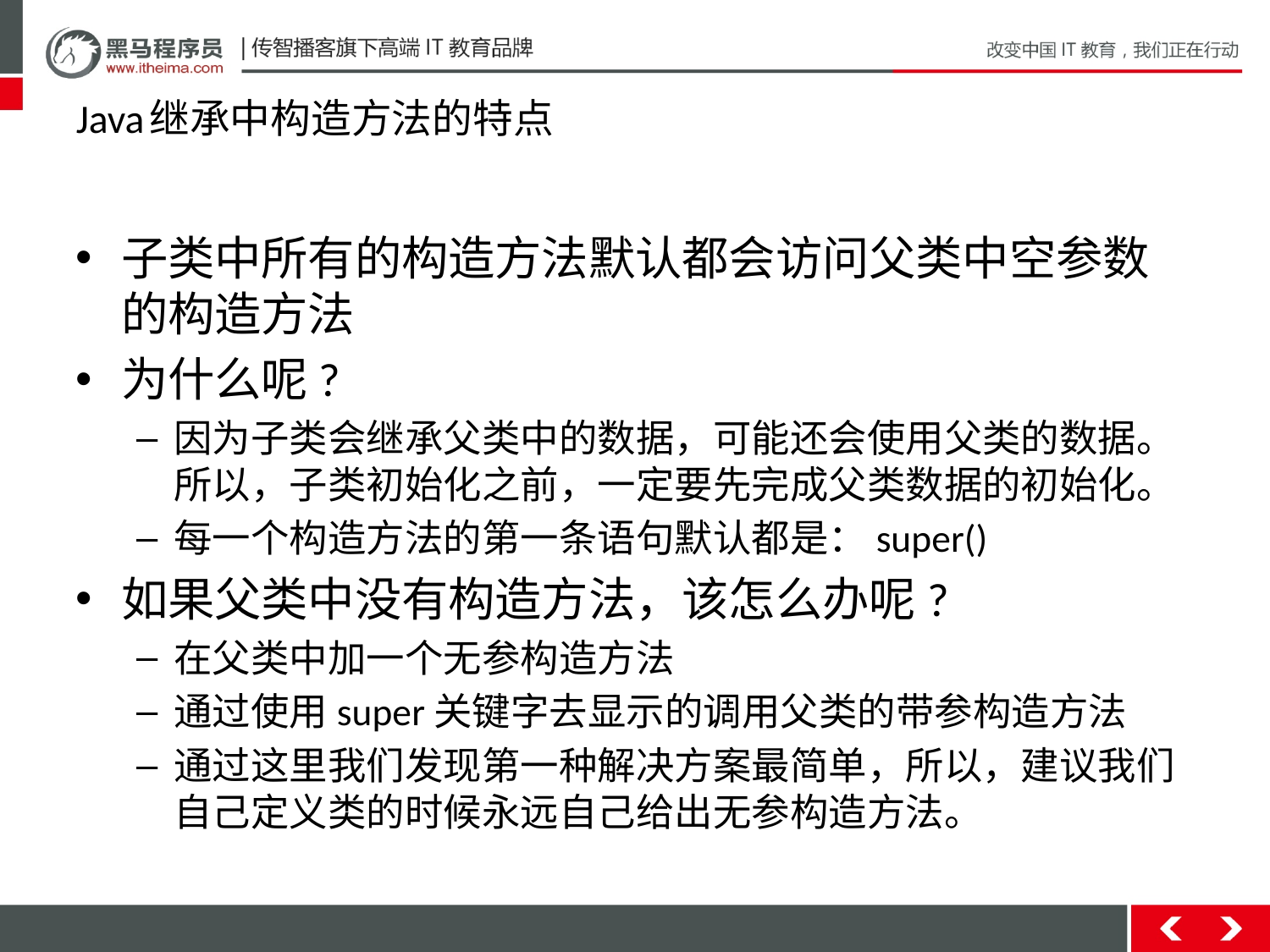

# Java继承中构造方法的特点
子类中所有的构造方法默认都会访问父类中空参数的构造方法
为什么呢?
因为子类会继承父类中的数据，可能还会使用父类的数据。所以，子类初始化之前，一定要先完成父类数据的初始化。
每一个构造方法的第一条语句默认都是：super()
如果父类中没有构造方法，该怎么办呢?
在父类中加一个无参构造方法
通过使用super关键字去显示的调用父类的带参构造方法
通过这里我们发现第一种解决方案最简单，所以，建议我们自己定义类的时候永远自己给出无参构造方法。